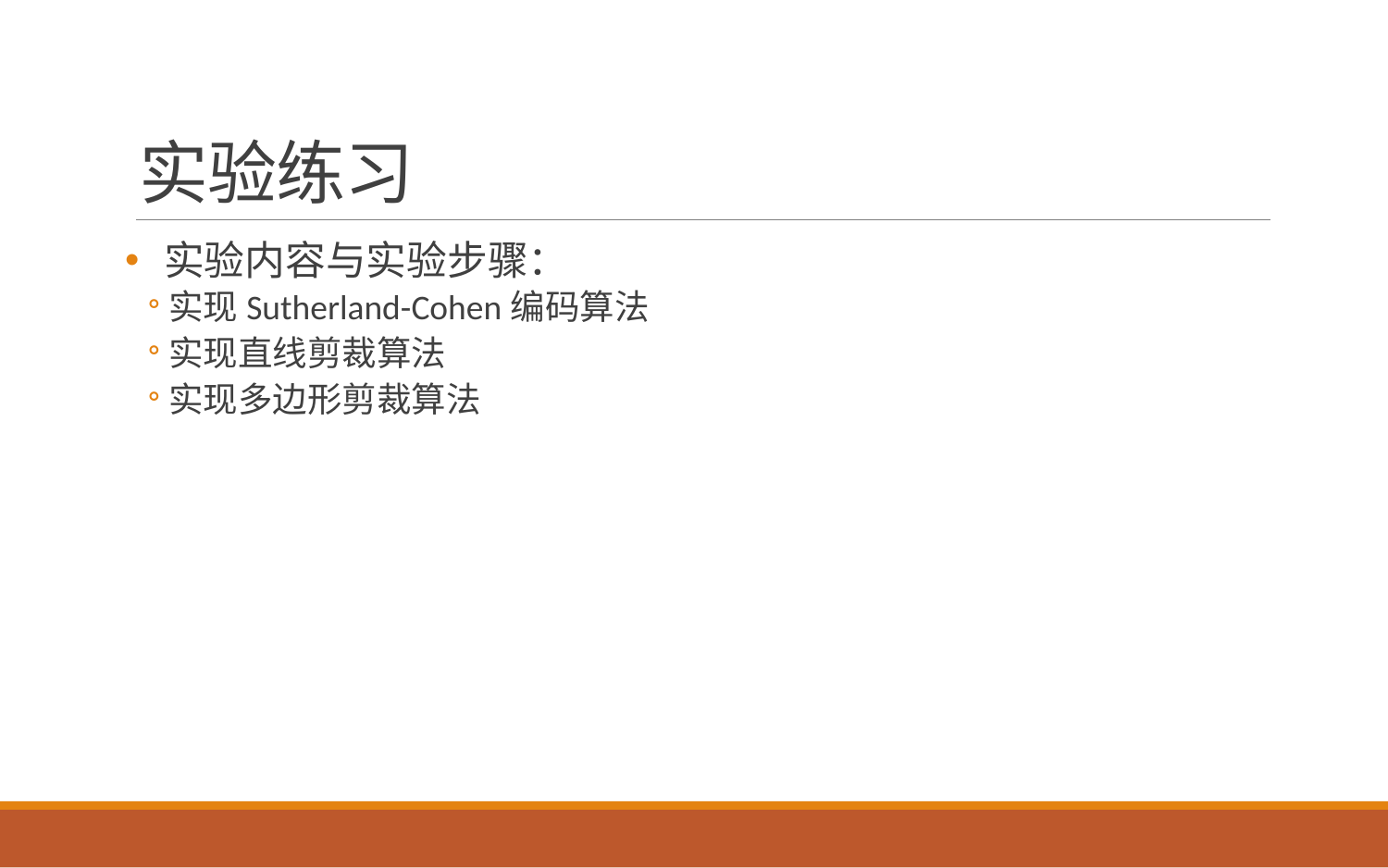

# 实验练习
实验内容与实验步骤：
实现Sutherland-Cohen编码算法
实现直线剪裁算法
实现多边形剪裁算法